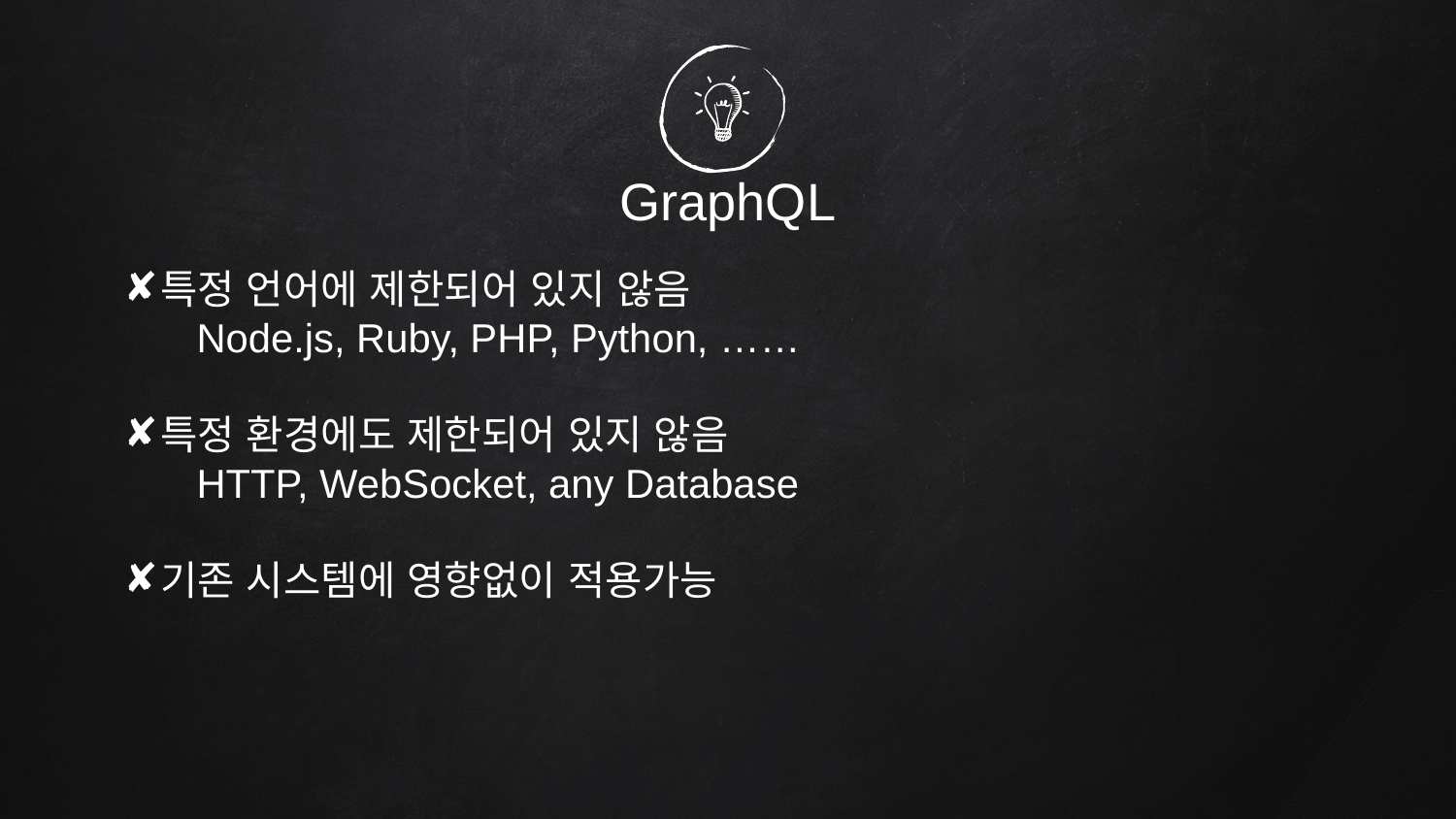

# GraphQL
특정 언어에 제한되어 있지 않음
Node.js, Ruby, PHP, Python, ……

특정 환경에도 제한되어 있지 않음
HTTP, WebSocket, any Database

기존 시스템에 영향없이 적용가능